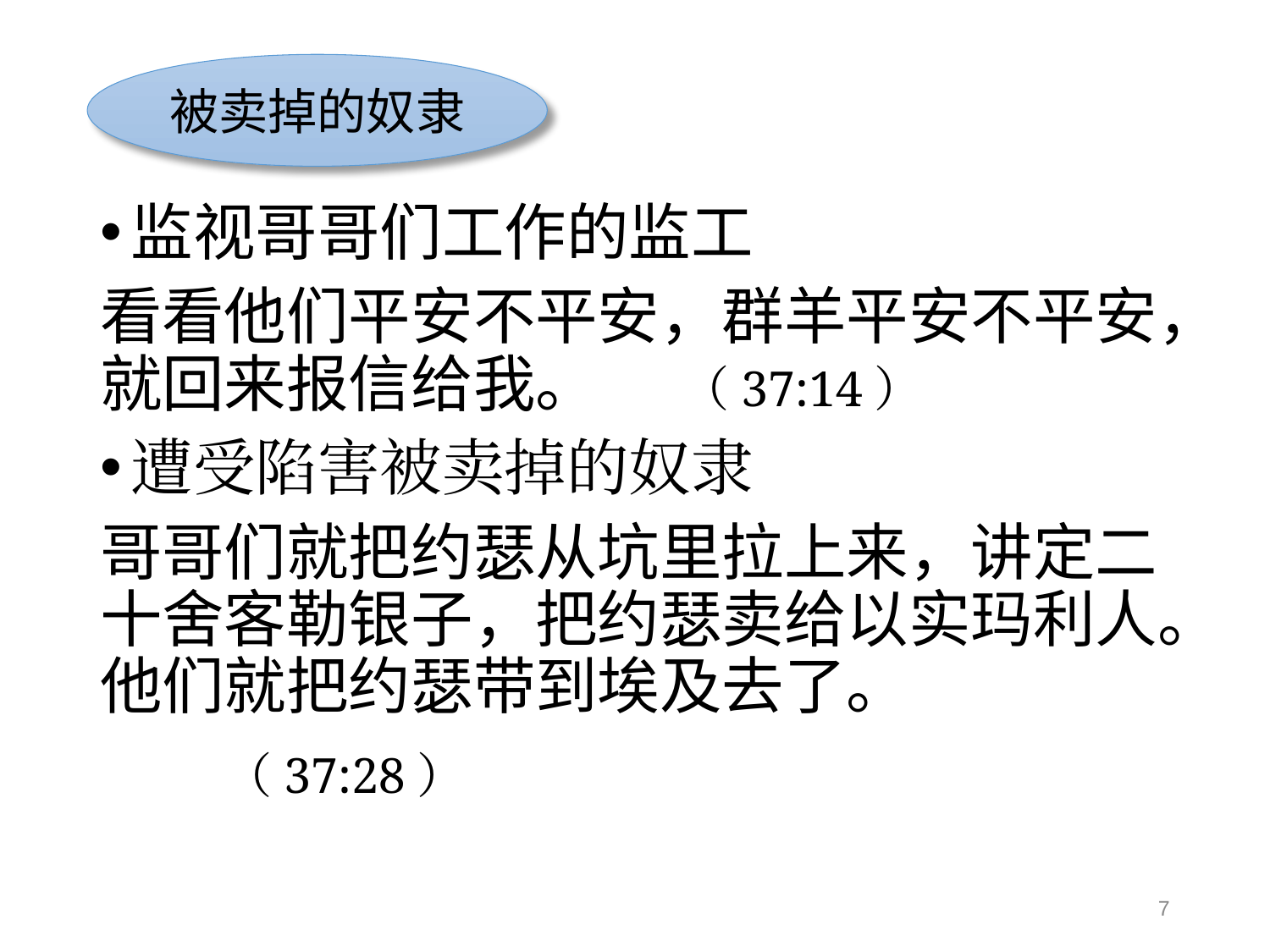

被卖掉的奴隶
监视哥哥们工作的监工
看看他们平安不平安，群羊平安不平安，就回来报信给我。      （37:14）
遭受陷害被卖掉的奴隶
哥哥们就把约瑟从坑里拉上来，讲定二十舍客勒银子，把约瑟卖给以实玛利人。他们就把约瑟带到埃及去了。
							（37:28）
7